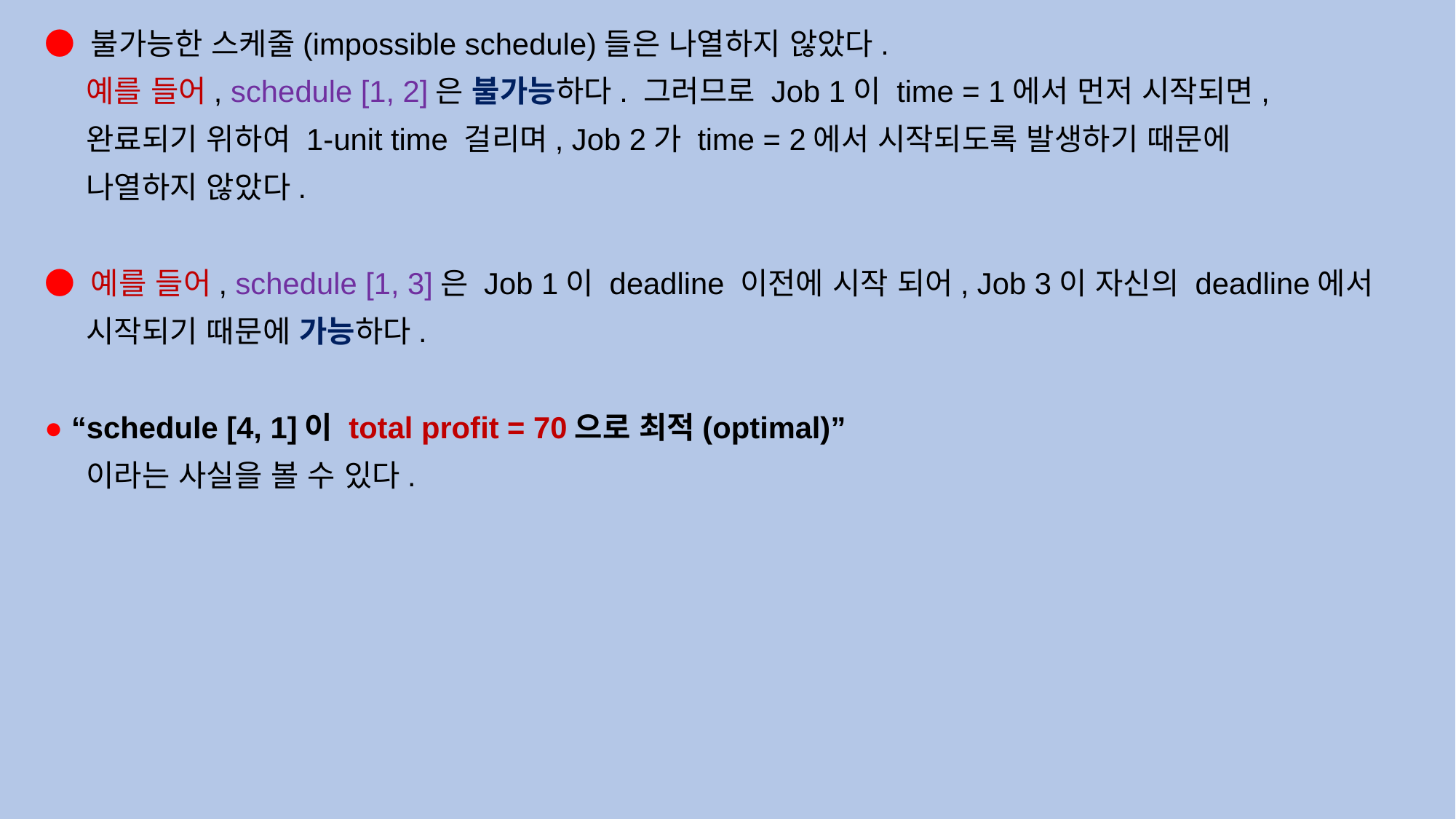

● 불가능한 스케줄(impossible schedule)들은 나열하지 않았다.
    예를 들어, schedule [1, 2]은 불가능하다. 그러므로 Job 1이 time = 1에서 먼저 시작되면,
    완료되기 위하여 1-unit time 걸리며, Job 2가 time = 2에서 시작되도록 발생하기 때문에
    나열하지 않았다.

● 예를 들어, schedule [1, 3]은 Job 1이 deadline 이전에 시작 되어, Job 3이 자신의 deadline에서
    시작되기 때문에 가능하다.

● “schedule [4, 1]이 total profit = 70으로 최적(optimal)”
    이라는 사실을 볼 수 있다.